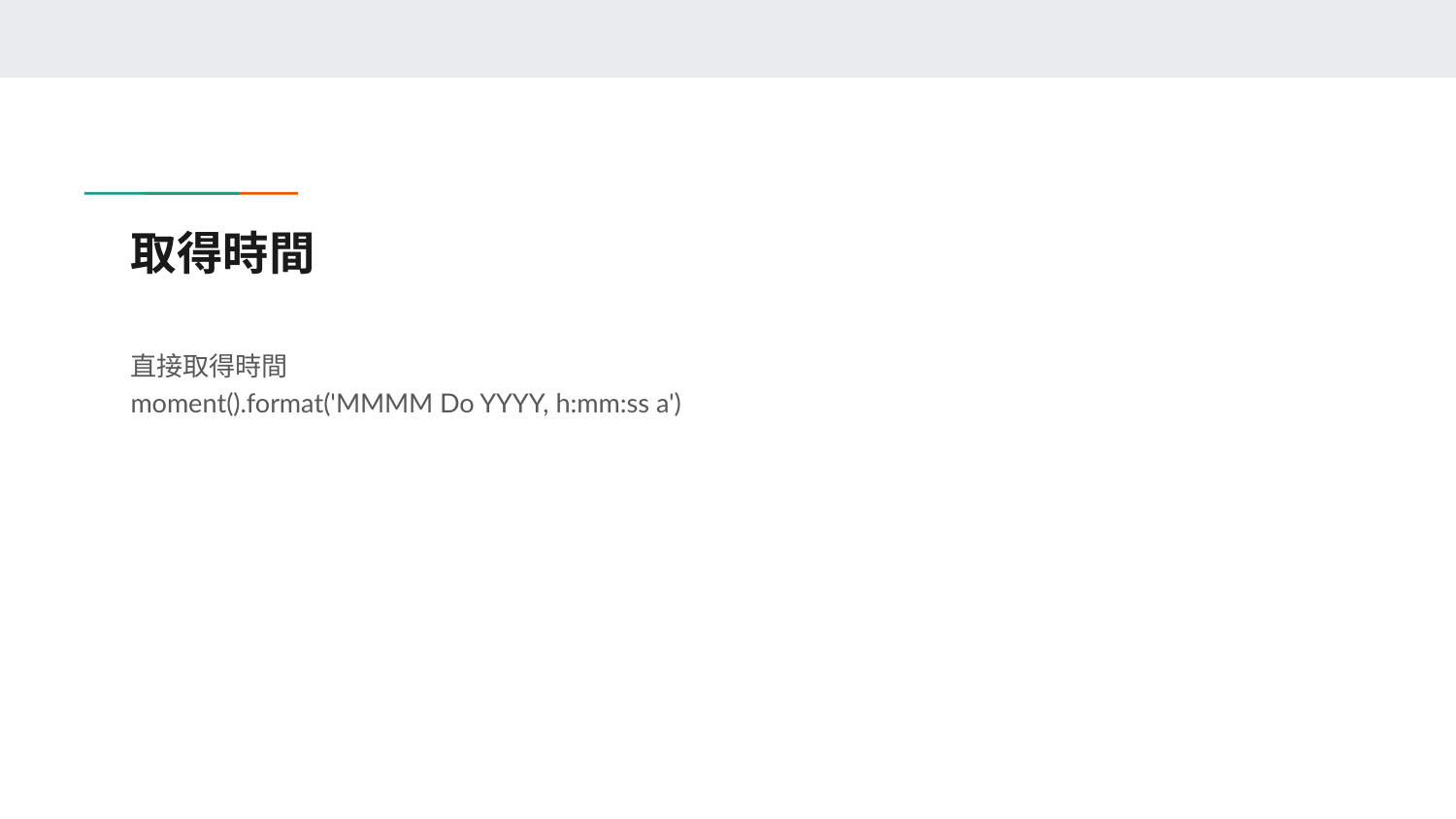

# 取得時間
直接取得時間
moment().format('MMMM Do YYYY, h:mm:ss a')